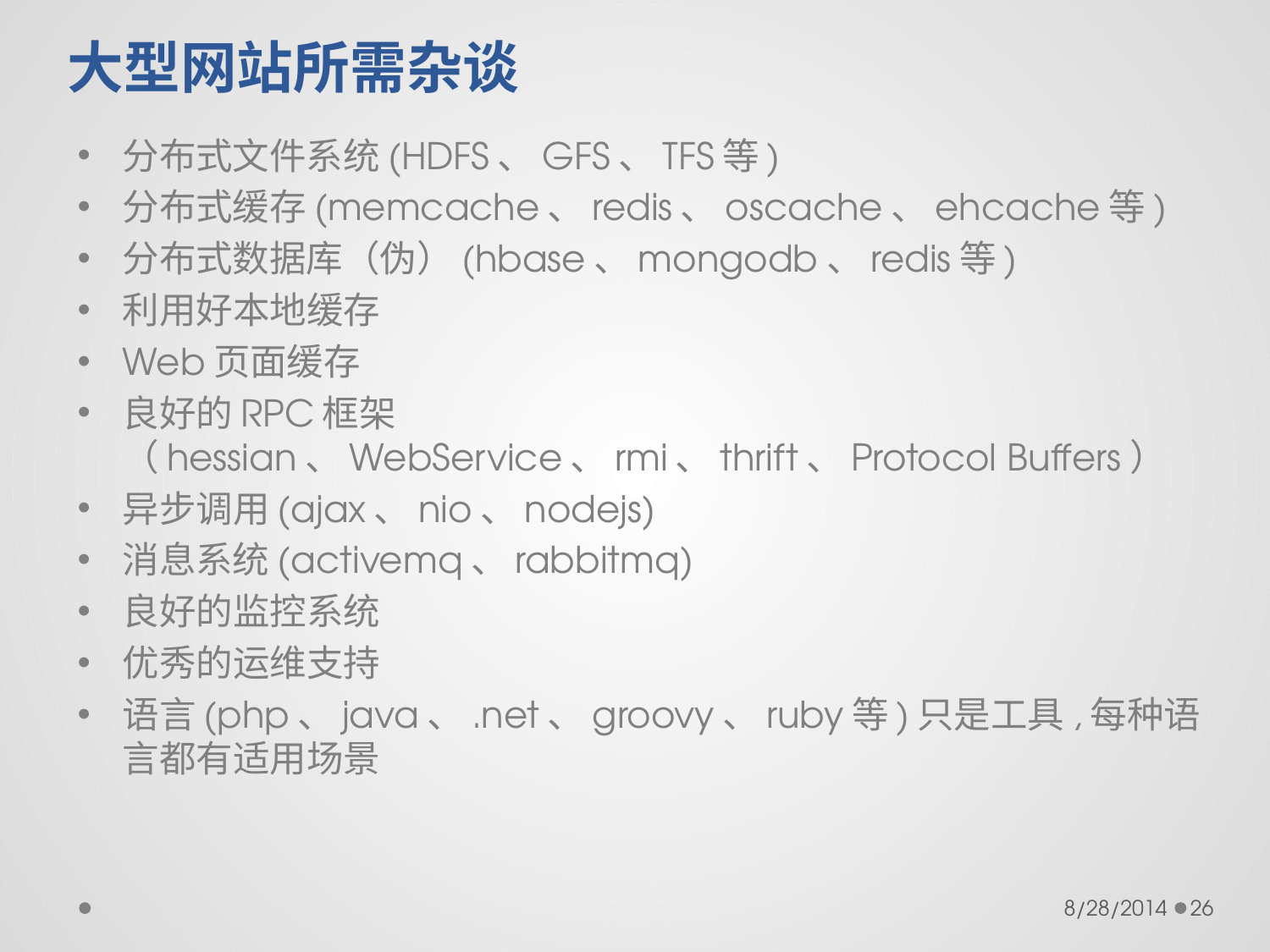

大型网站所需杂谈
分布式文件系统(HDFS、GFS、TFS等)
分布式缓存(memcache、redis、oscache、ehcache等)
分布式数据库（伪）(hbase、mongodb、redis等)
利用好本地缓存
Web页面缓存
良好的RPC框架（hessian、WebService、rmi、thrift、Protocol Buffers）
异步调用(ajax、nio、nodejs)
消息系统(activemq、rabbitmq)
良好的监控系统
优秀的运维支持
语言(php、java、.net、groovy、ruby等)只是工具,每种语言都有适用场景

8/28/2014
26